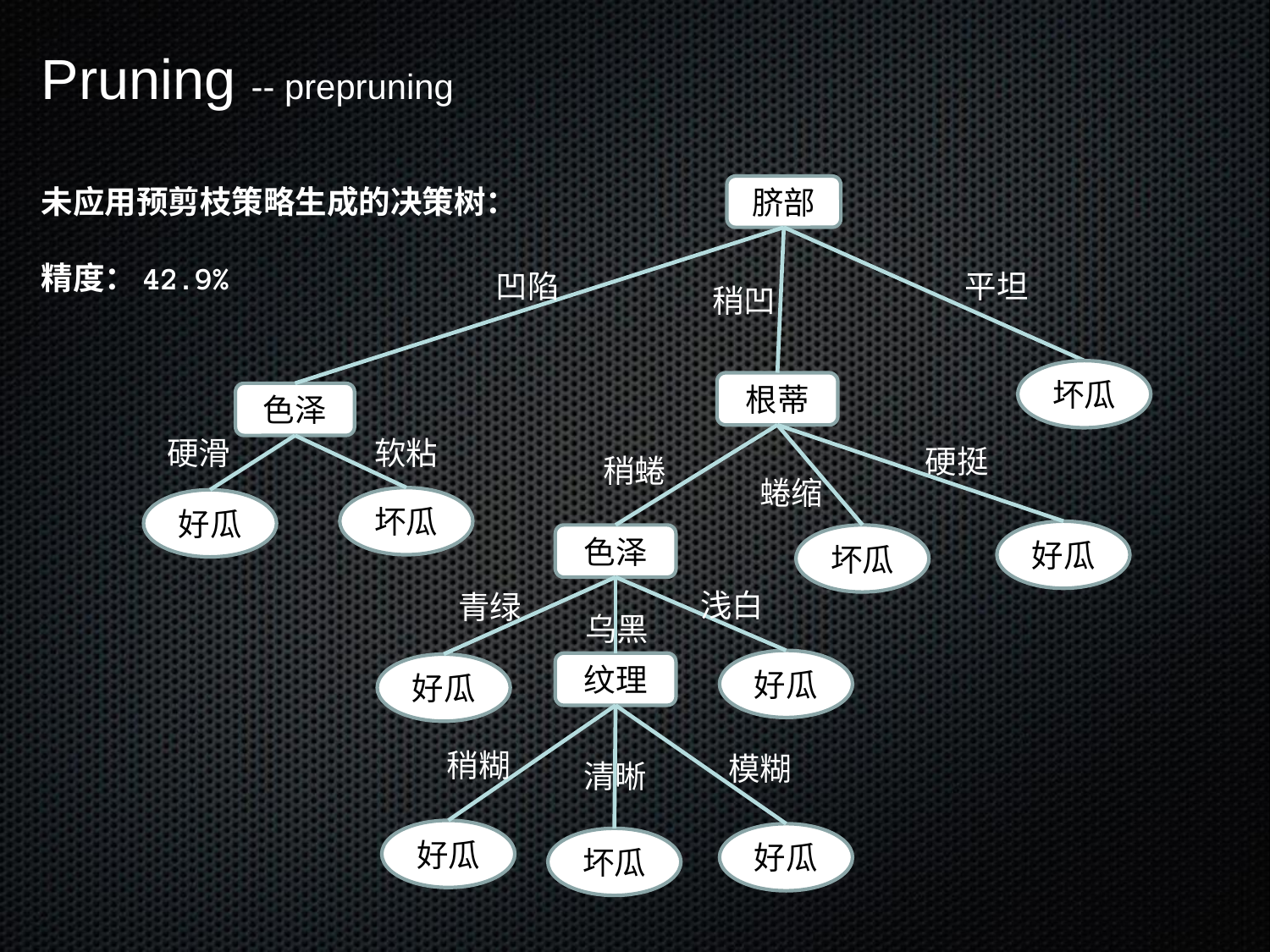

Pruning -- prepruning
未应用预剪枝策略生成的决策树：

精度：42.9%

脐部
平坦
凹陷
稍凹
坏瓜
根蒂
色泽
硬滑
软粘
硬挺
稍蜷
蜷缩
坏瓜
好瓜
好瓜
坏瓜
色泽
浅白
青绿
乌黑
好瓜
纹理
好瓜
稍糊
模糊
清晰
好瓜
好瓜
坏瓜